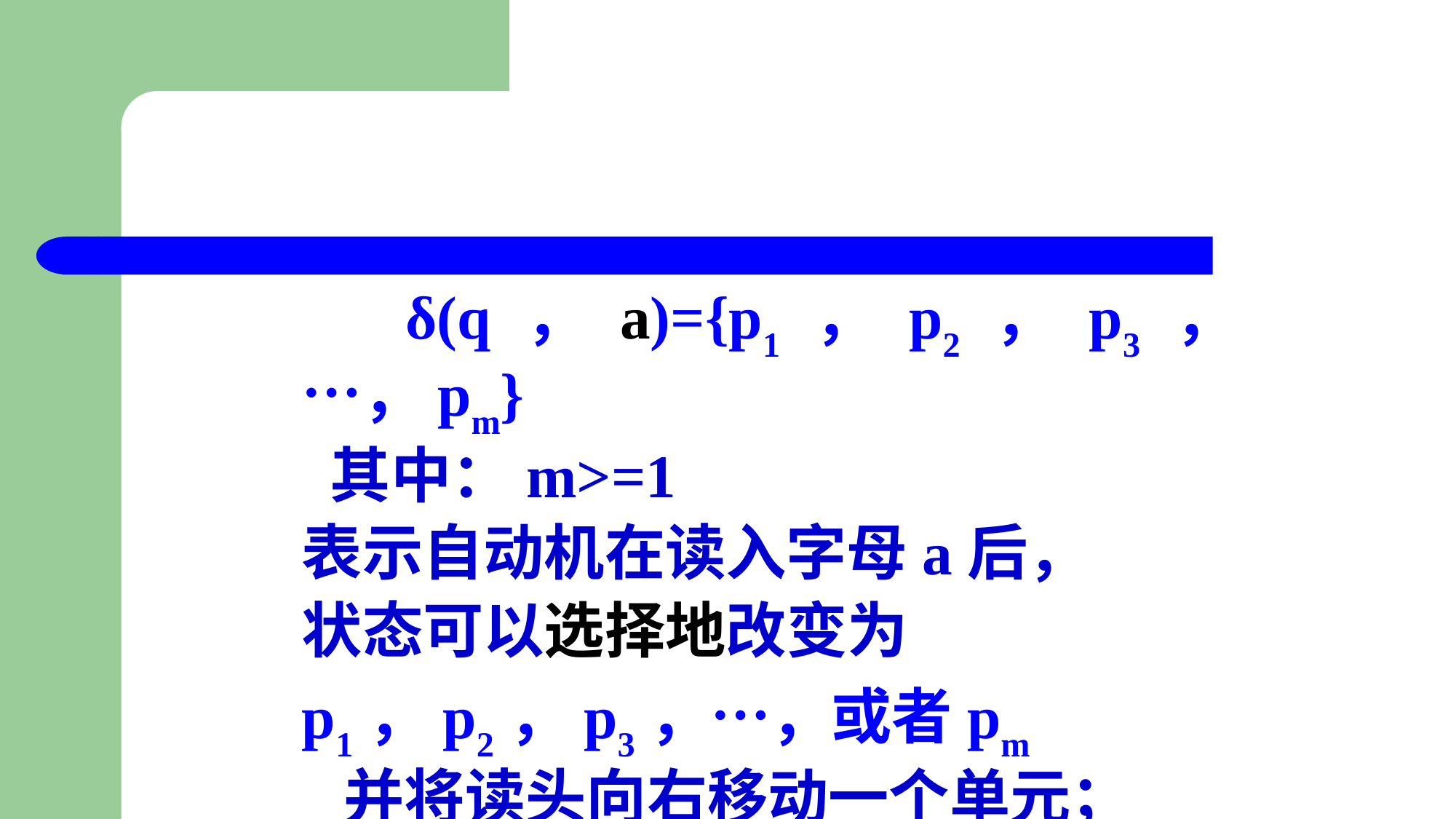

#
   δ(q，a)={p1，p2，p3，…，pm}
 其中：m>=1
表示自动机在读入字母a后，
状态可以选择地改变为
p1，p2，p3，…，或者pm
  并将读头向右移动一个单元；